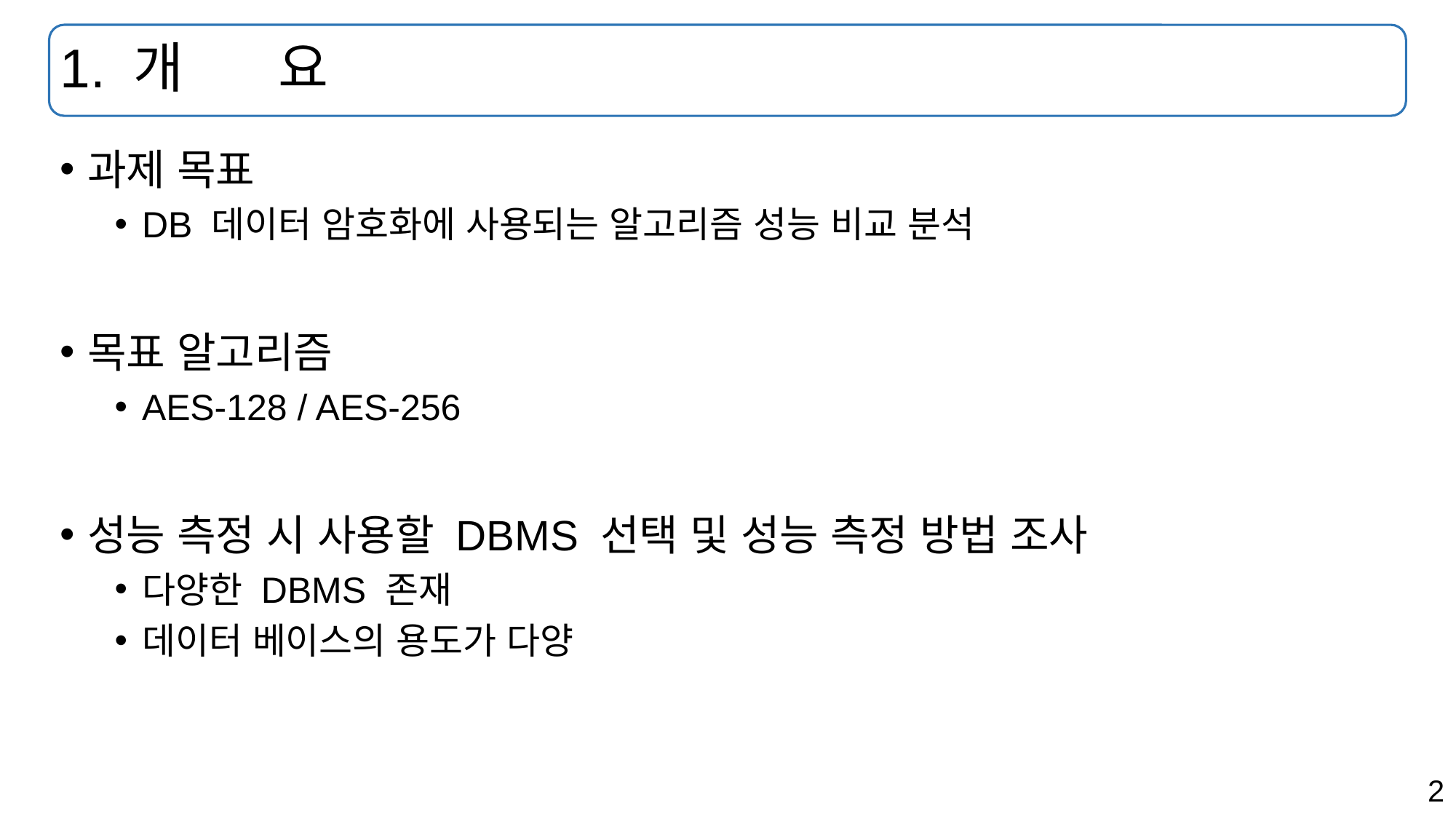

# 1. 개	요
과제 목표
DB 데이터 암호화에 사용되는 알고리즘 성능 비교 분석

목표 알고리즘
AES-128 / AES-256

성능 측정 시 사용할 DBMS 선택 및 성능 측정 방법 조사
다양한 DBMS 존재
데이터 베이스의 용도가 다양